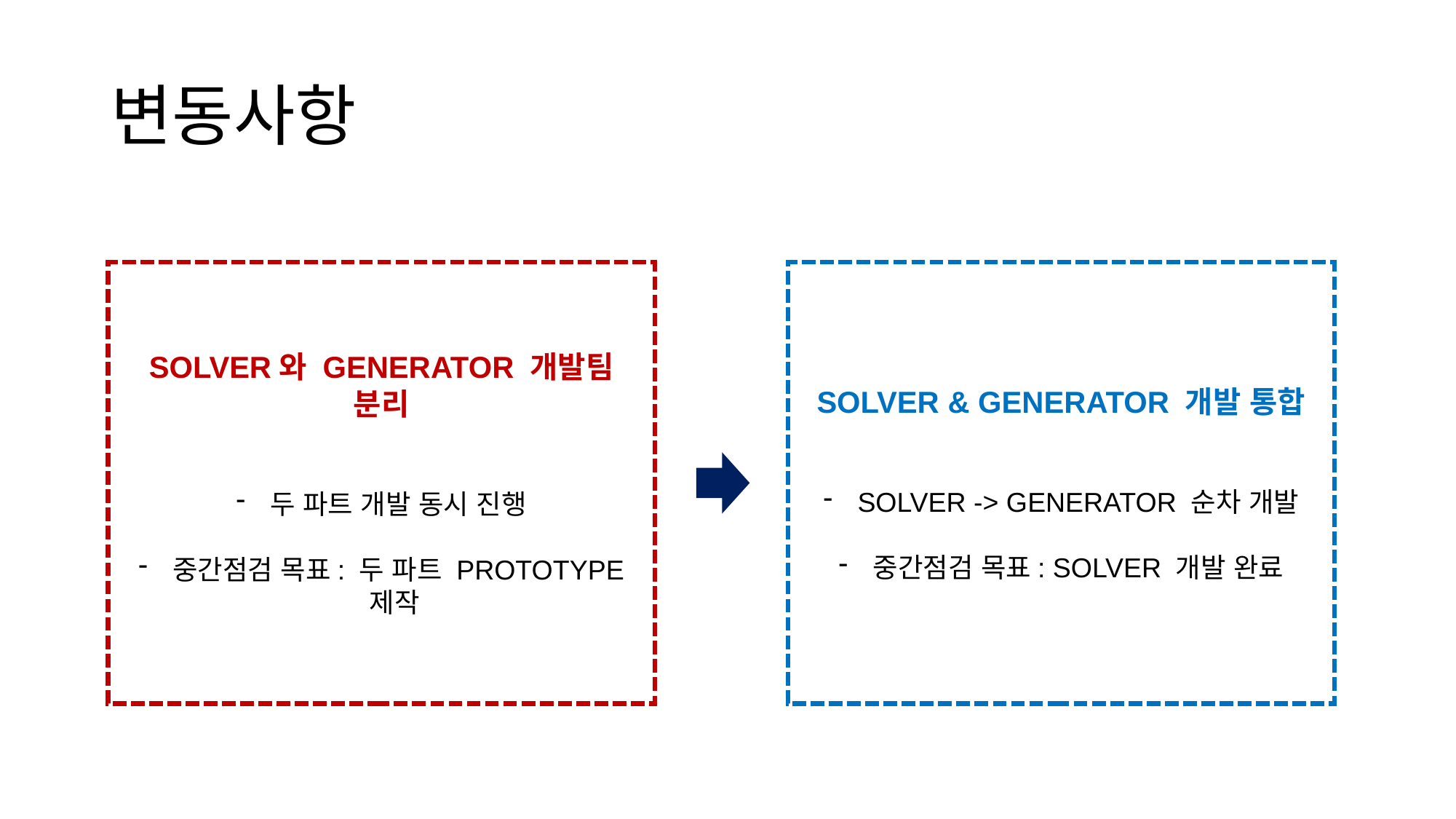

# 변동사항
SOLVER와 GENERATOR 개발팀 분리

두 파트 개발 동시 진행

중간점검 목표: 두 파트 PROTOTYPE 제작
SOLVER & GENERATOR 개발 통합

SOLVER -> GENERATOR 순차 개발

중간점검 목표: SOLVER 개발 완료